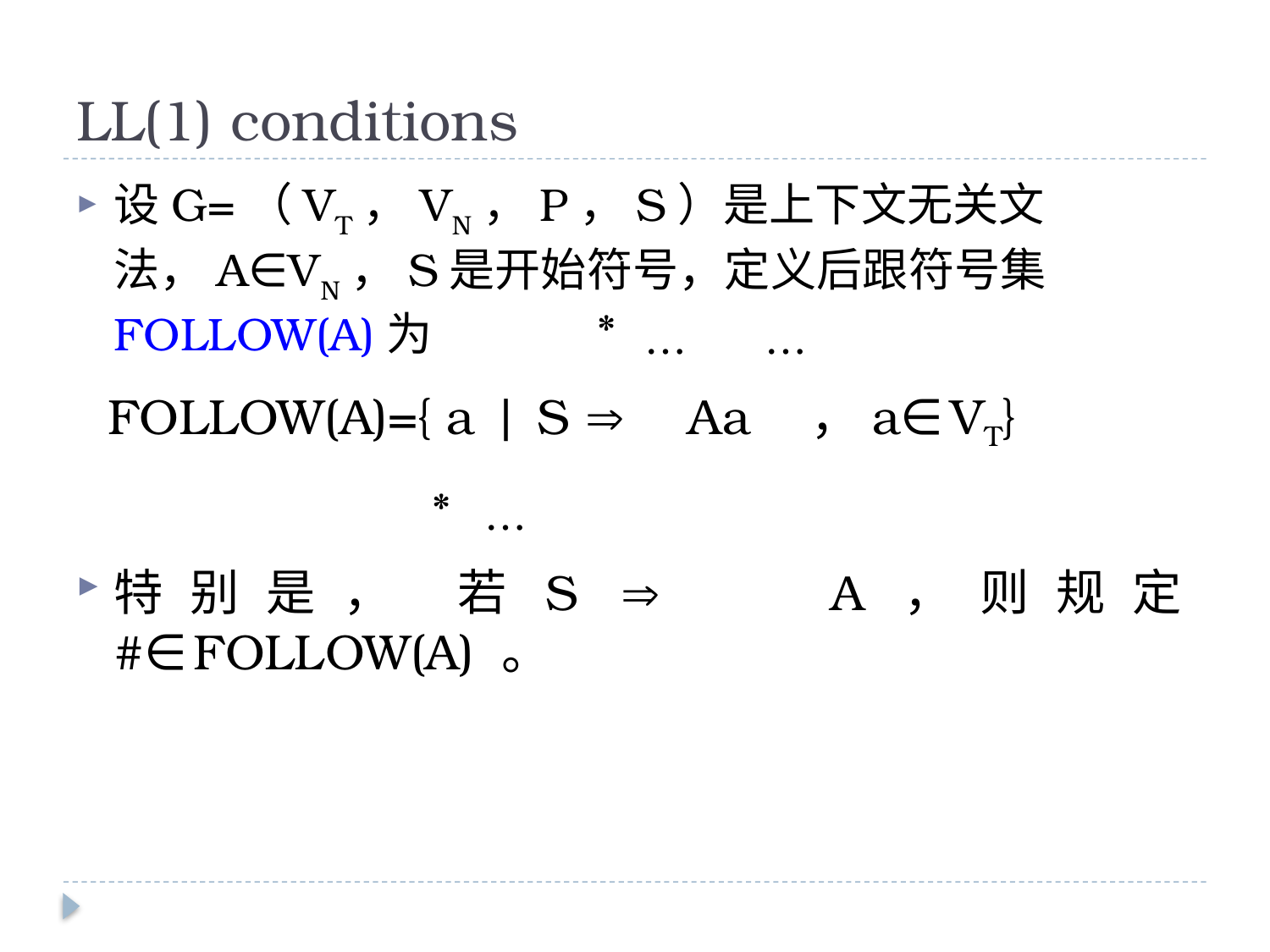

# LL(1) conditions
设G=（VT，VN，P，S）是上下文无关文法，A∈VN，S是开始符号，定义后跟符号集FOLLOW(A)为
  FOLLOW(A)={ a | S ⇒    Aa   ，a∈VT}

特别是， 若S ⇒    A，则规定#∈FOLLOW(A) 。

*
…
…
*
…
45